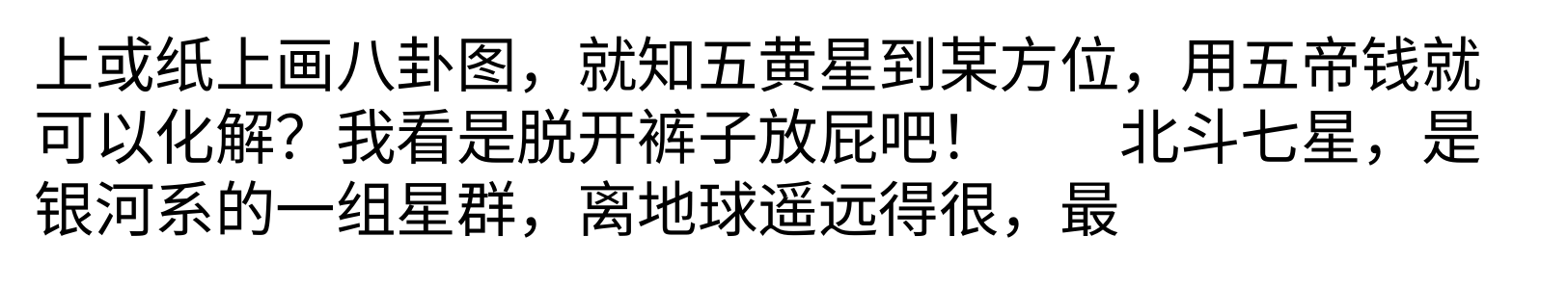

上或纸上画八卦图，就知五黄星到某方位，用五帝钱就可以化解？我看是脱开裤子放屁吧！　　北斗七星，是银河系的一组星群，离地球遥远得很，最